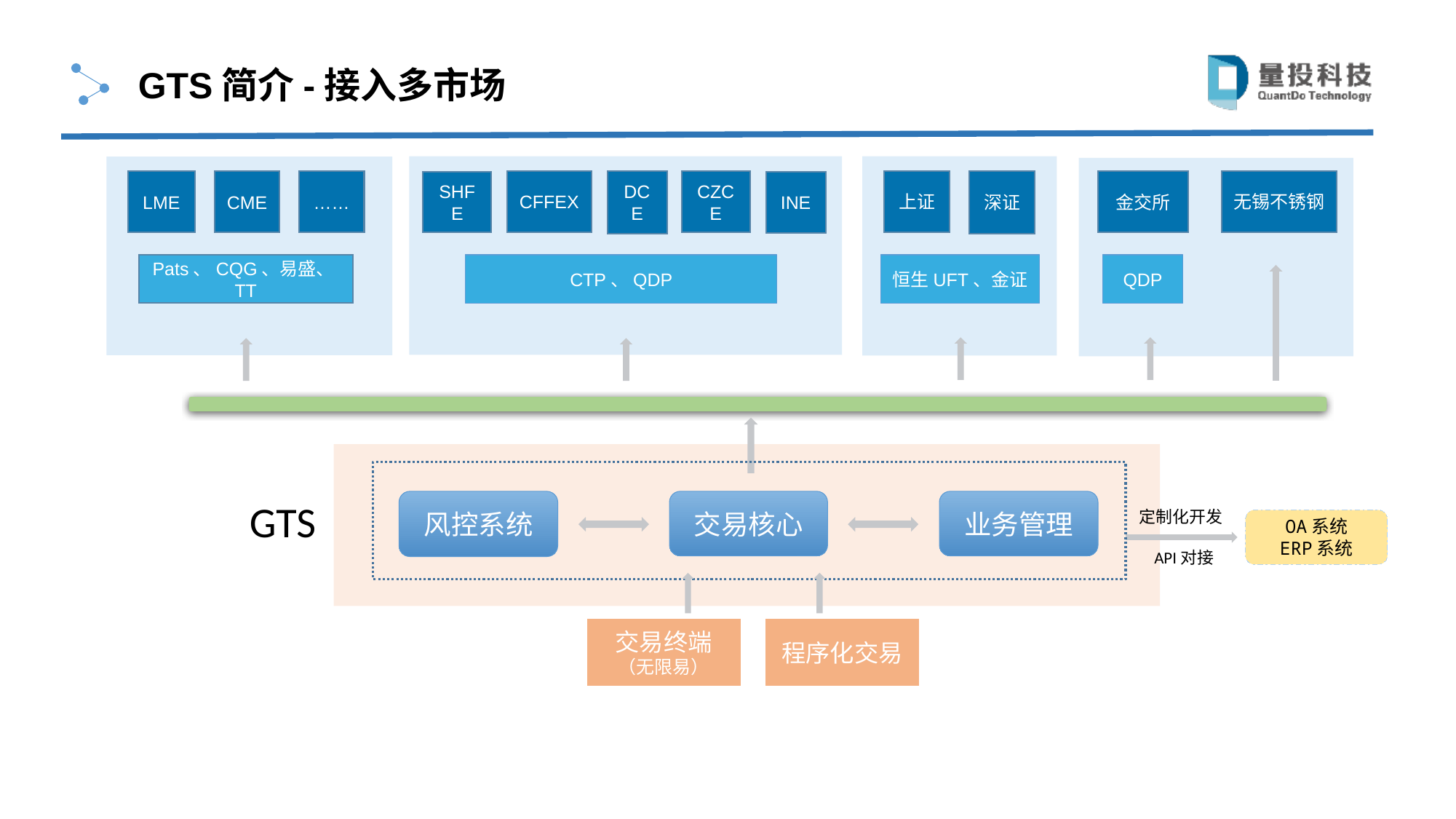

GTS简介-接入多市场

CFFEX
上证
无锡不锈钢
深证
DCE
CZCE
LME
CME
……
金交所
SHFE
INE
恒生UFT、金证
QDP
Pats、CQG、易盛、TT
CTP、QDP

GTS
风控系统
交易核心
业务管理
定制化开发
OA系统
ERP系统

API对接

交易终端
（无限易）
程序化交易